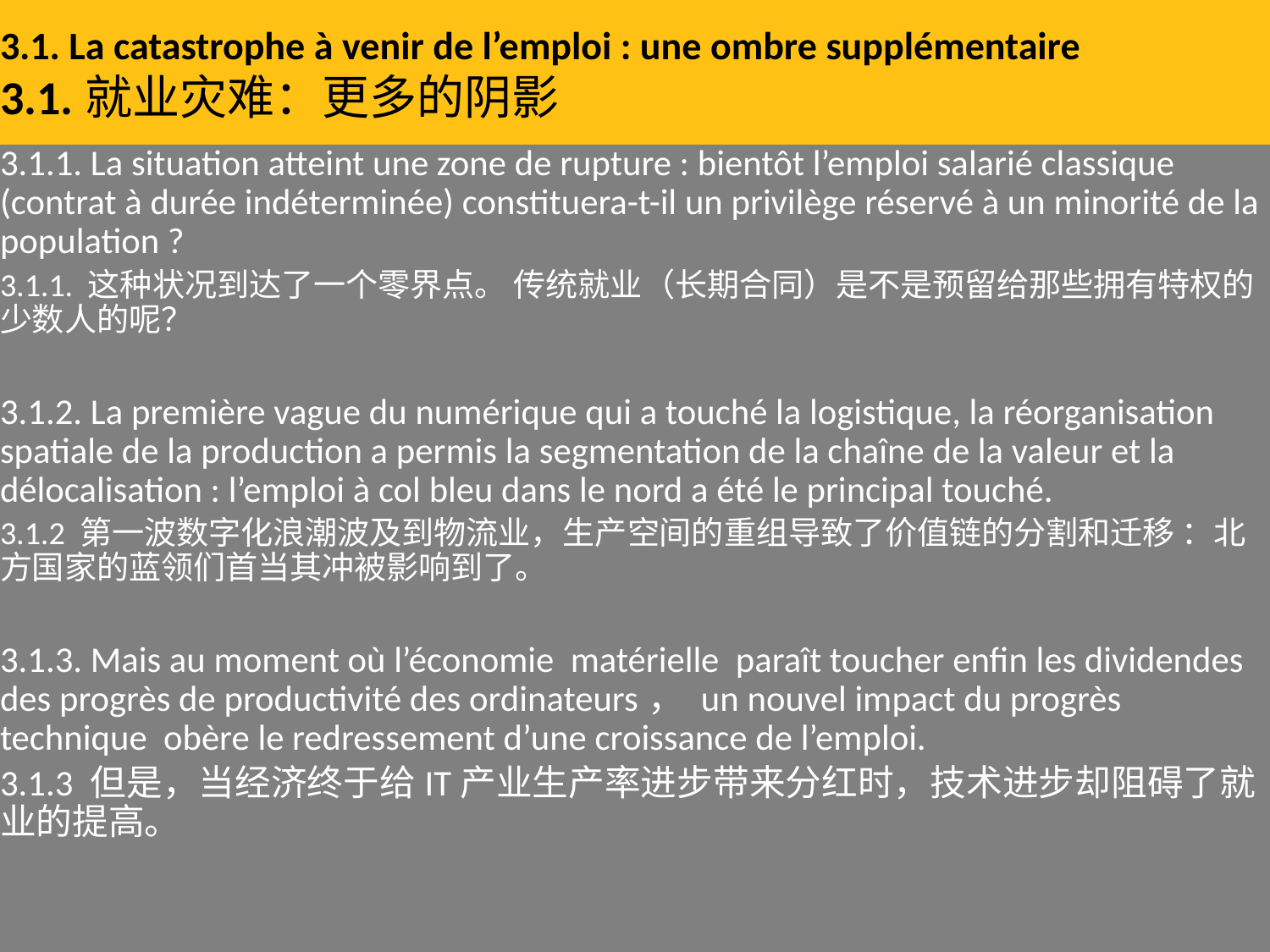

# 3.1. La catastrophe à venir de l’emploi : une ombre supplémentaire
3.1.就业灾难：更多的阴影
3.1.1. La situation atteint une zone de rupture : bientôt l’emploi salarié classique (contrat à durée indéterminée) constituera-t-il un privilège réservé à un minorité de la population ?
3.1.1. 这种状况到达了一个零界点。 传统就业（长期合同）是不是预留给那些拥有特权的少数人的呢？

3.1.2. La première vague du numérique qui a touché la logistique, la réorganisation spatiale de la production a permis la segmentation de la chaîne de la valeur et la délocalisation : l’emploi à col bleu dans le nord a été le principal touché.
3.1.2 第一波数字化浪潮波及到物流业，生产空间的重组导致了价值链的分割和迁移 ：北方国家的蓝领们首当其冲被影响到了。

3.1.3. Mais au moment où l’économie  matérielle  paraît toucher enfin les dividendes des progrès de productivité des ordinateurs， un nouvel impact du progrès technique  obère le redressement d’une croissance de l’emploi.
3.1.3 但是，当经济终于给IT产业生产率进步带来分红时，技术进步却阻碍了就业的提高。